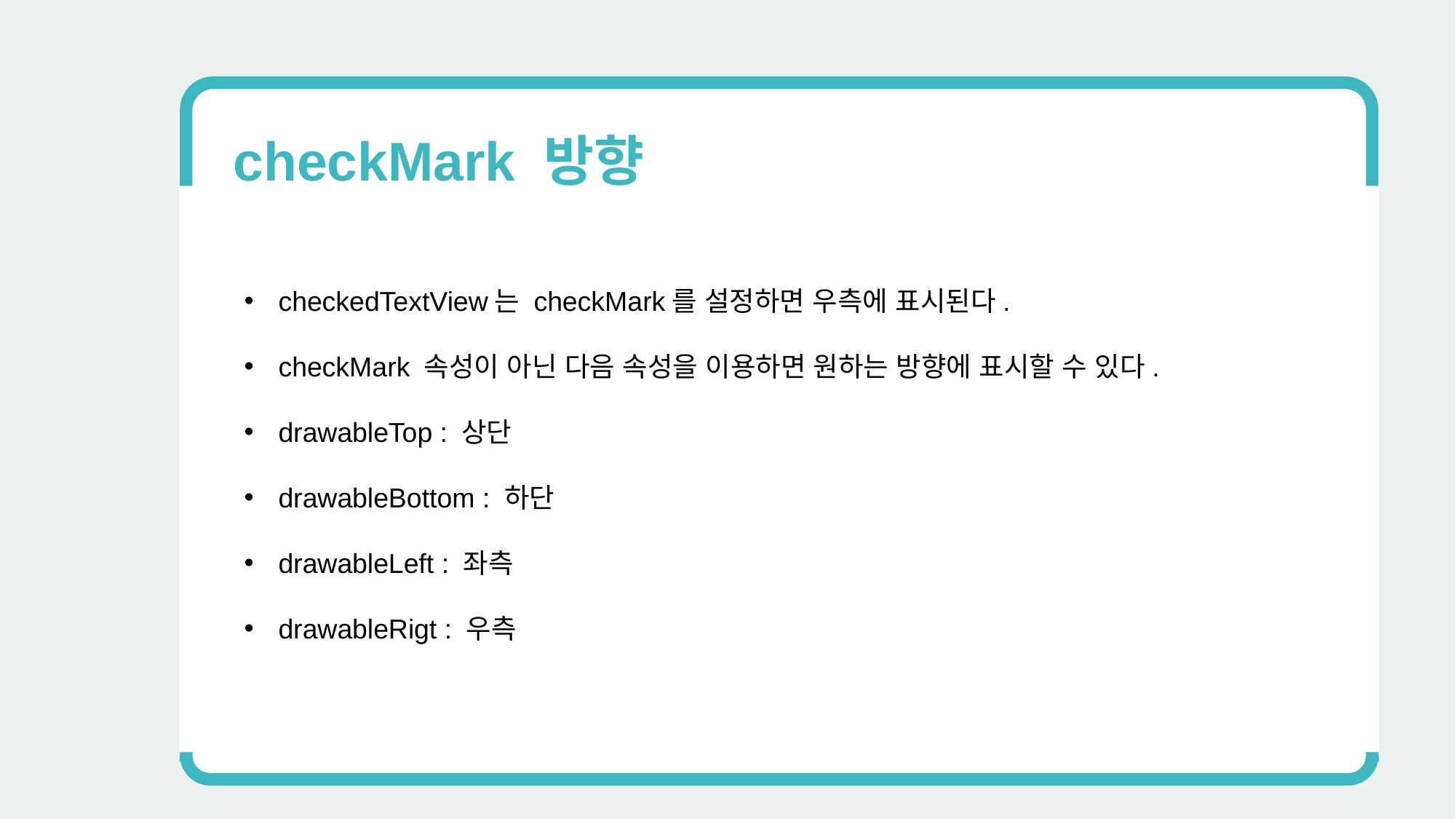

checkMark 방향

checkedTextView는 checkMark를 설정하면 우측에 표시된다.
checkMark 속성이 아닌 다음 속성을 이용하면 원하는 방향에 표시할 수 있다.
drawableTop : 상단
drawableBottom : 하단
drawableLeft : 좌측
drawableRigt : 우측